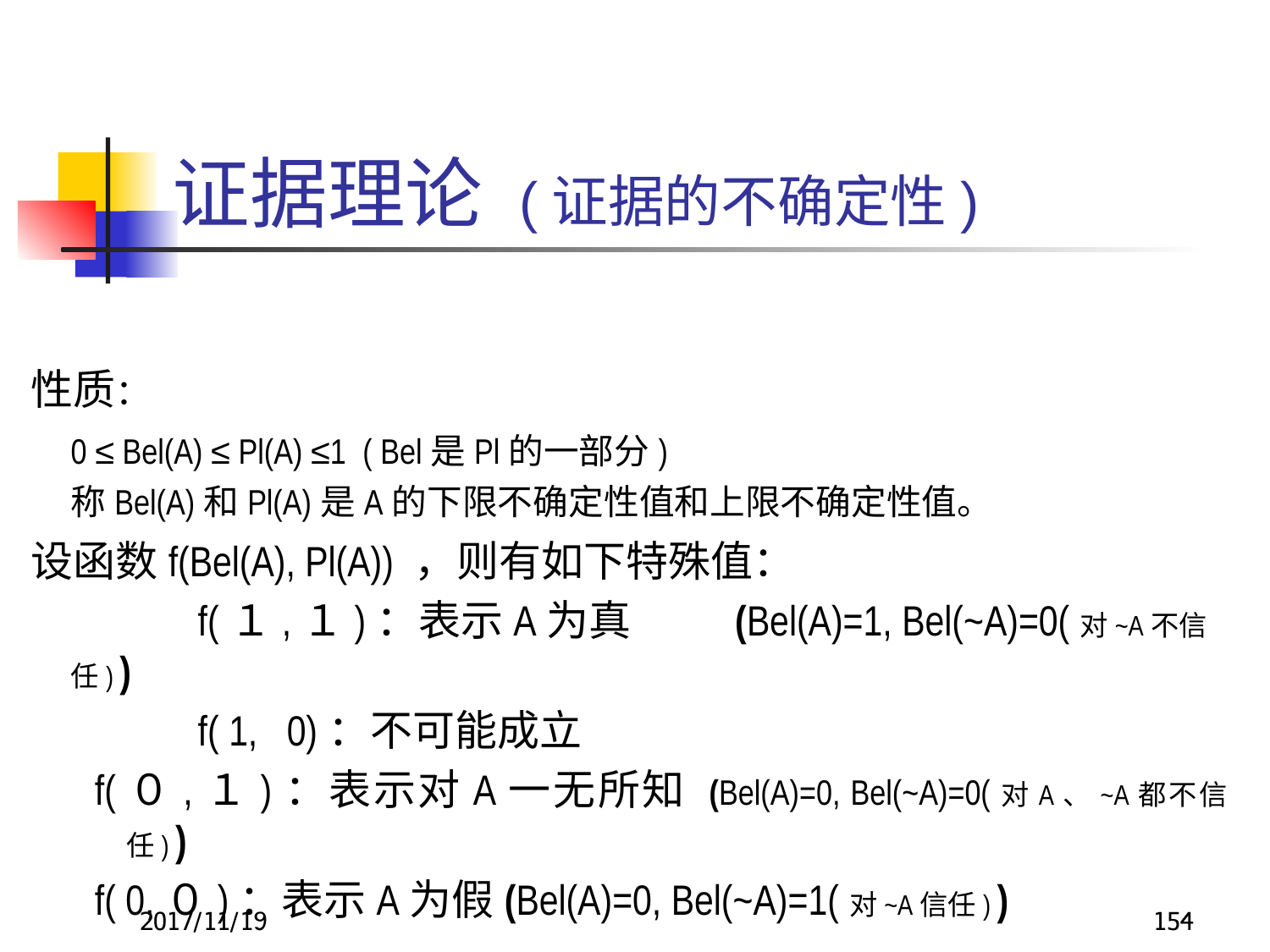

# 证据理论 (证据的不确定性)
性质：
	0 ≤ Bel(A) ≤ Pl(A) ≤1  ( Bel是Pl的一部分)
	称Bel(A)和Pl(A)是A的下限不确定性值和上限不确定性值。
设函数f(Bel(A), Pl(A)) ，则有如下特殊值：
		f(１,１)：表示A为真	  (Bel(A)=1, Bel(~A)=0(对~A不信任) )
		f( 1,   0)：不可能成立
f(０,１)：表示对A一无所知 (Bel(A)=0, Bel(~A)=0(对A、~A都不信任) )
f( 0,０)：表示A为假(Bel(A)=0, Bel(~A)=1(对~A信任) )
2017/11/19
154